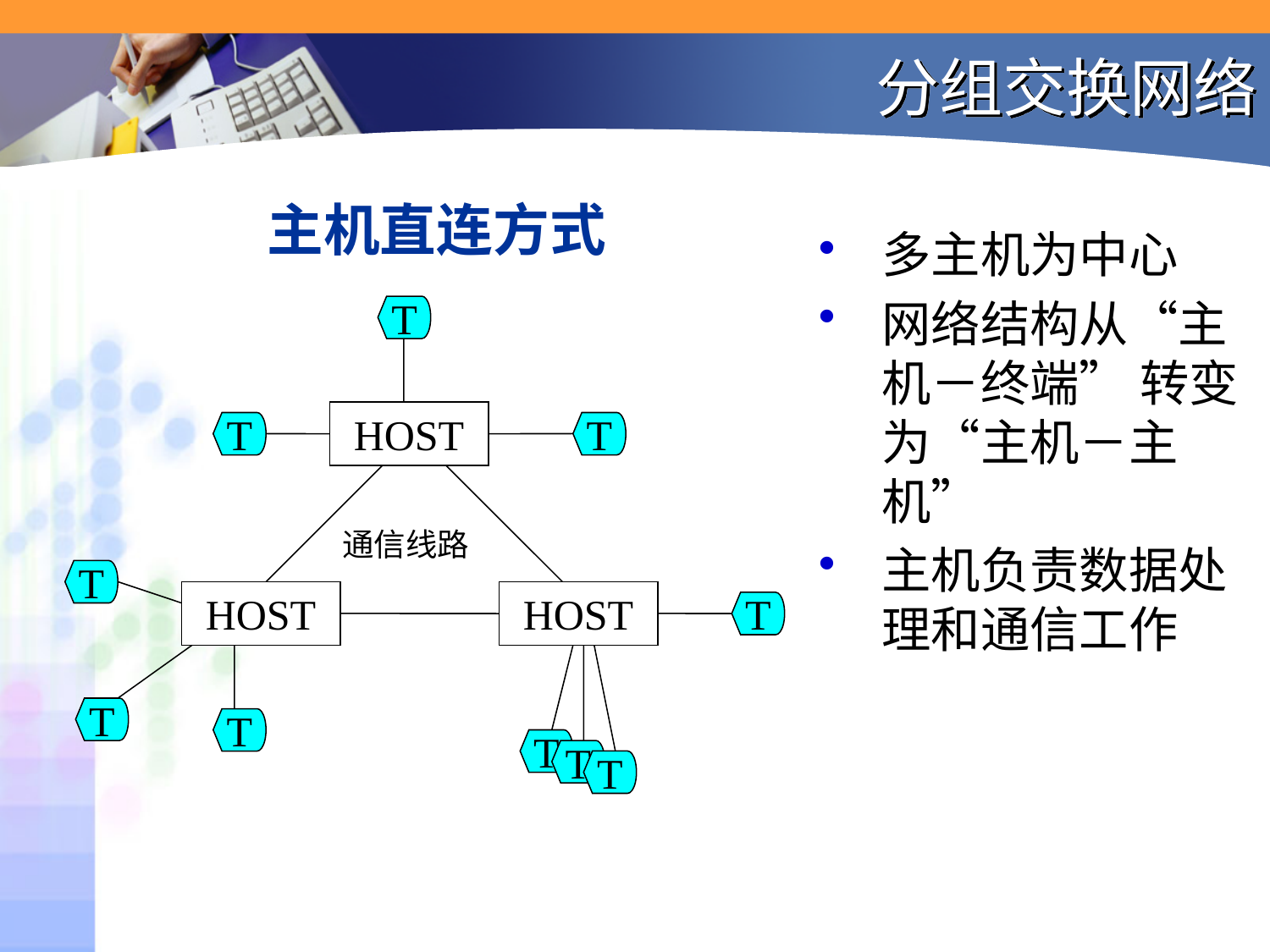

# 分组交换网络
 主机直连方式
多主机为中心
网络结构从“主机－终端” 转变为“主机－主机”
主机负责数据处理和通信工作
T

HOST
T
T

通信线路
T

HOST
HOST
T

T
T
T
T
T